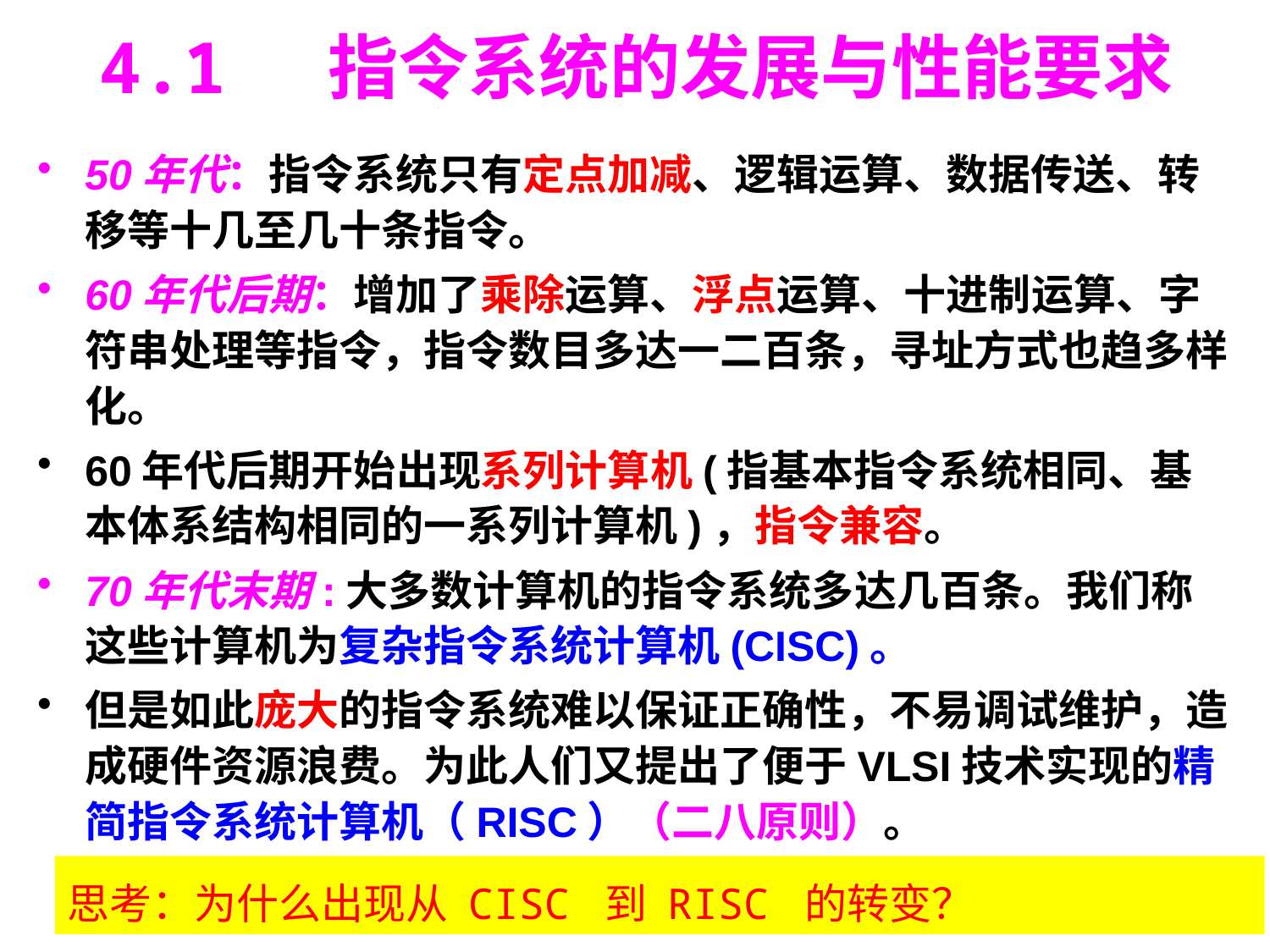

# 4.1  指令系统的发展与性能要求
50年代：指令系统只有定点加减、逻辑运算、数据传送、转移等十几至几十条指令。
60年代后期：增加了乘除运算、浮点运算、十进制运算、字符串处理等指令，指令数目多达一二百条，寻址方式也趋多样化。
60年代后期开始出现系列计算机(指基本指令系统相同、基本体系结构相同的一系列计算机)，指令兼容。
70年代末期:大多数计算机的指令系统多达几百条。我们称这些计算机为复杂指令系统计算机(CISC)。
但是如此庞大的指令系统难以保证正确性，不易调试维护，造成硬件资源浪费。为此人们又提出了便于VLSI技术实现的精简指令系统计算机（RISC）（二八原则）。
思考：为什么出现从 CISC 到 RISC 的转变？